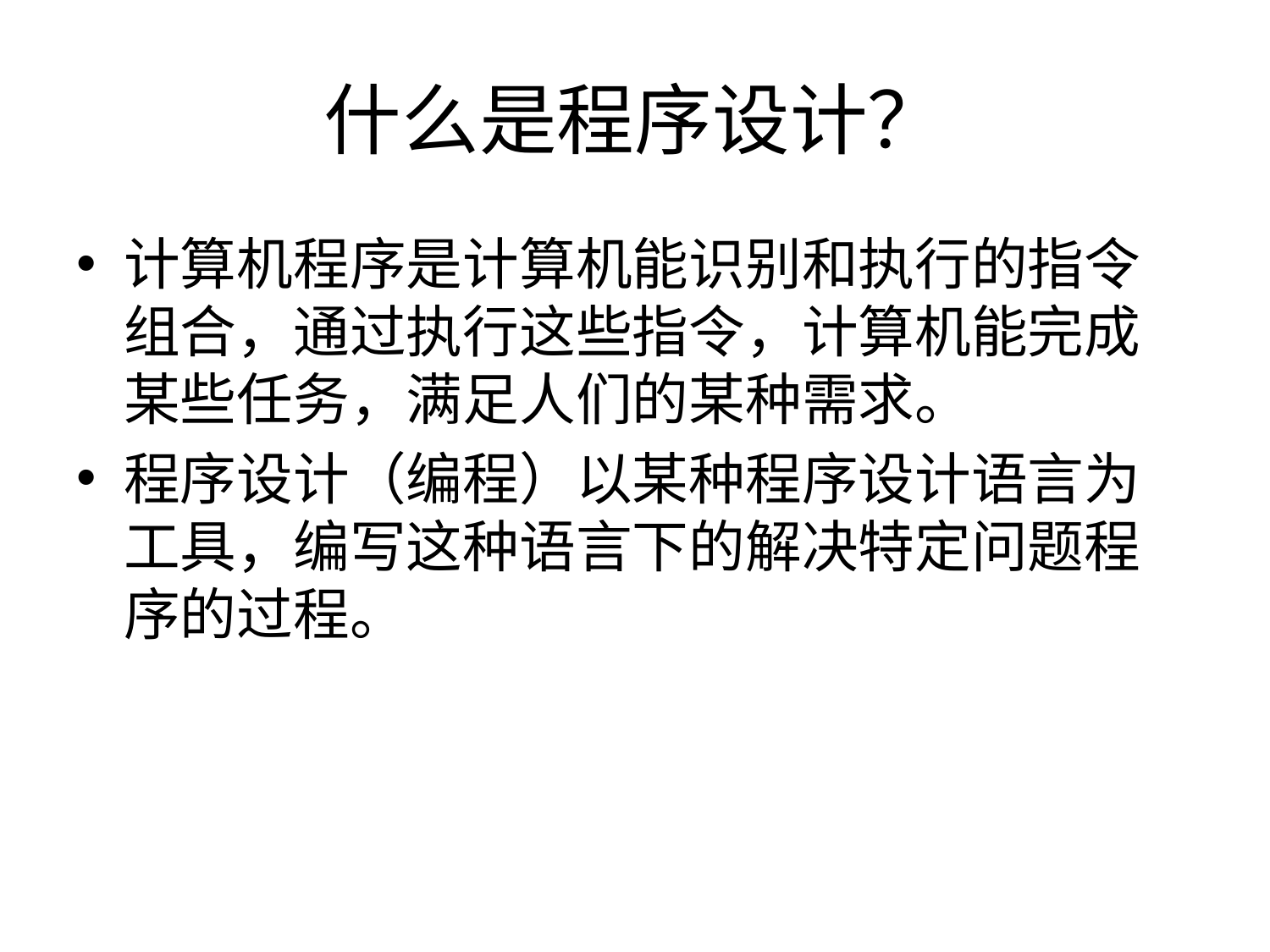

# 什么是程序设计？
计算机程序是计算机能识别和执行的指令组合，通过执行这些指令，计算机能完成某些任务，满足人们的某种需求。
程序设计（编程）以某种程序设计语言为工具，编写这种语言下的解决特定问题程序的过程。